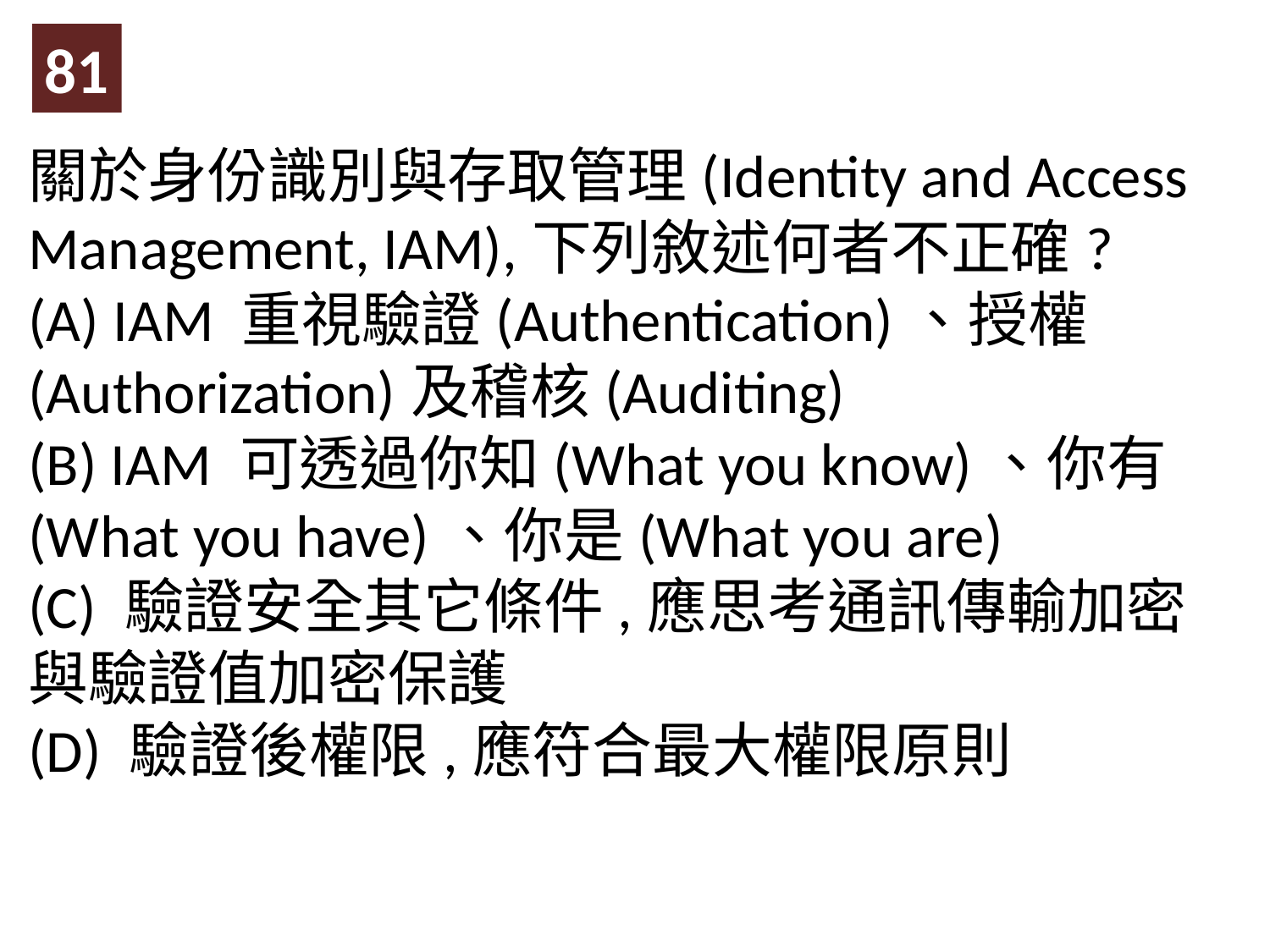

81
關於身份識別與存取管理(Identity and Access Management, IAM),下列敘述何者不正確?
(A) IAM 重視驗證(Authentication)、授權(Authorization)及稽核(Auditing)
(B) IAM 可透過你知(What you know)、你有(What you have)、你是(What you are)
(C) 驗證安全其它條件,應思考通訊傳輸加密與驗證值加密保護
(D) 驗證後權限,應符合最大權限原則